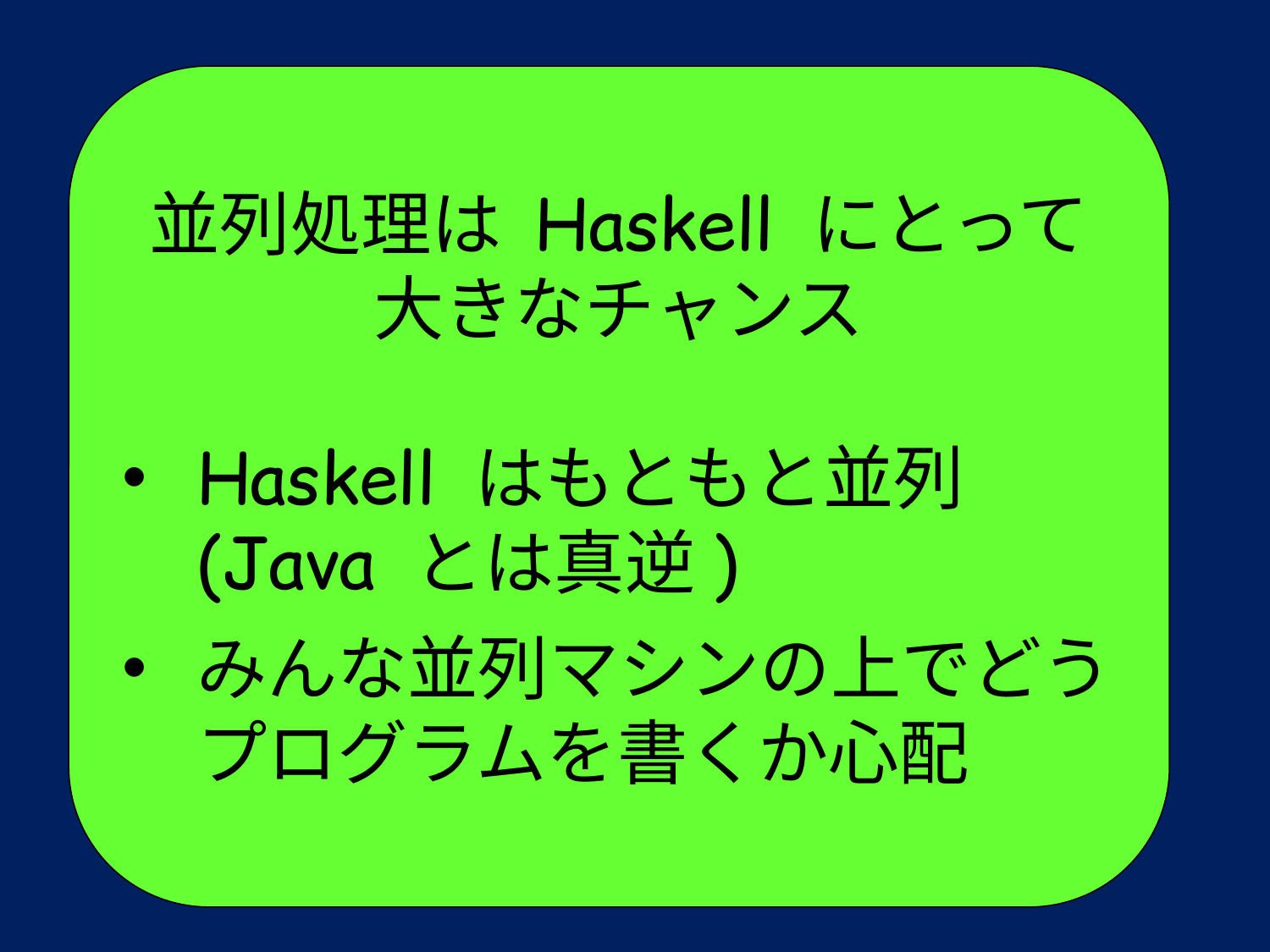

並列処理は Haskell にとって
大きなチャンス

Haskell はもともと並列(Java とは真逆)
みんな並列マシンの上でどうプログラムを書くか心配